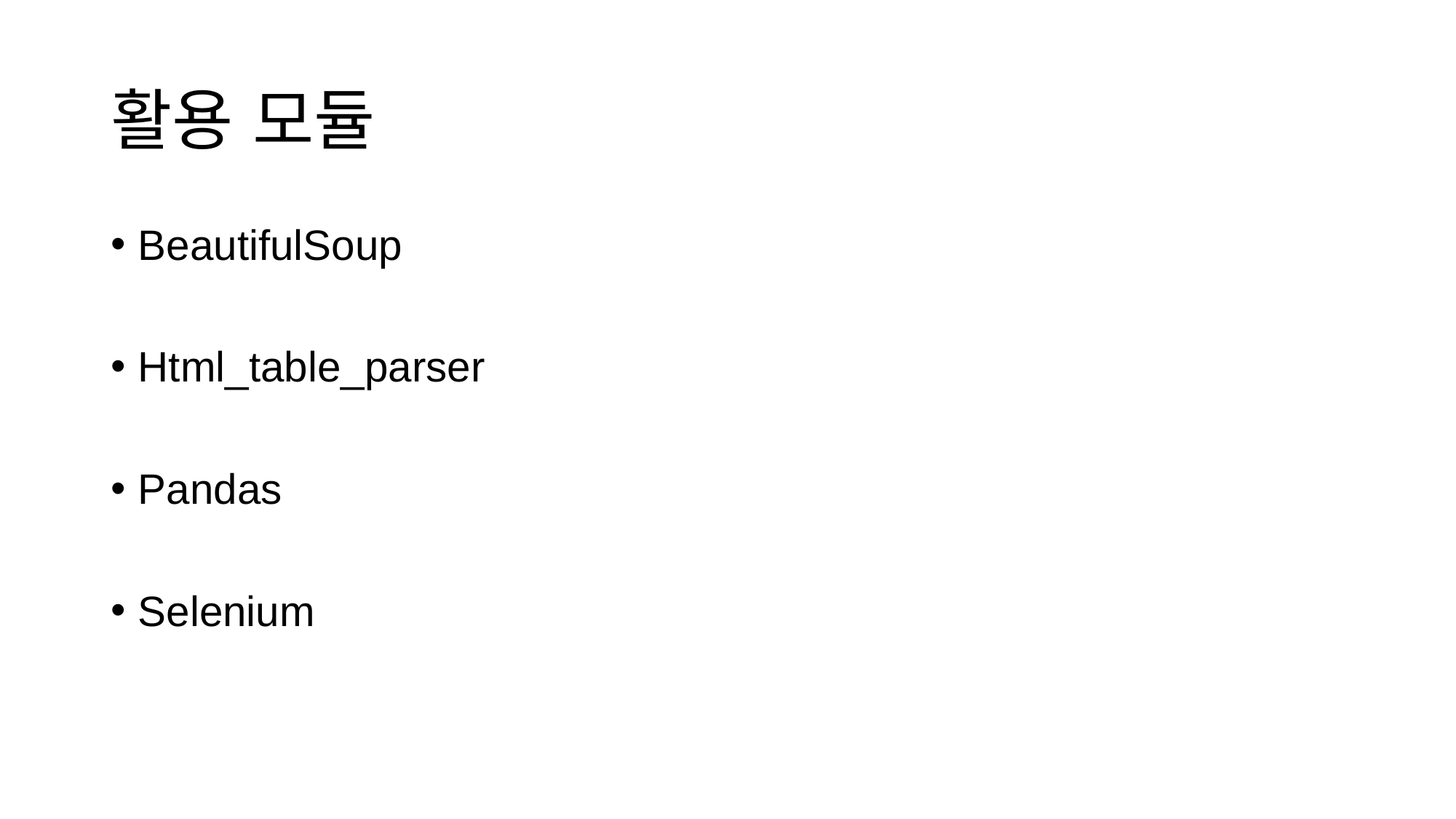

# 활용 모듈
BeautifulSoup

Html_table_parser

Pandas

Selenium